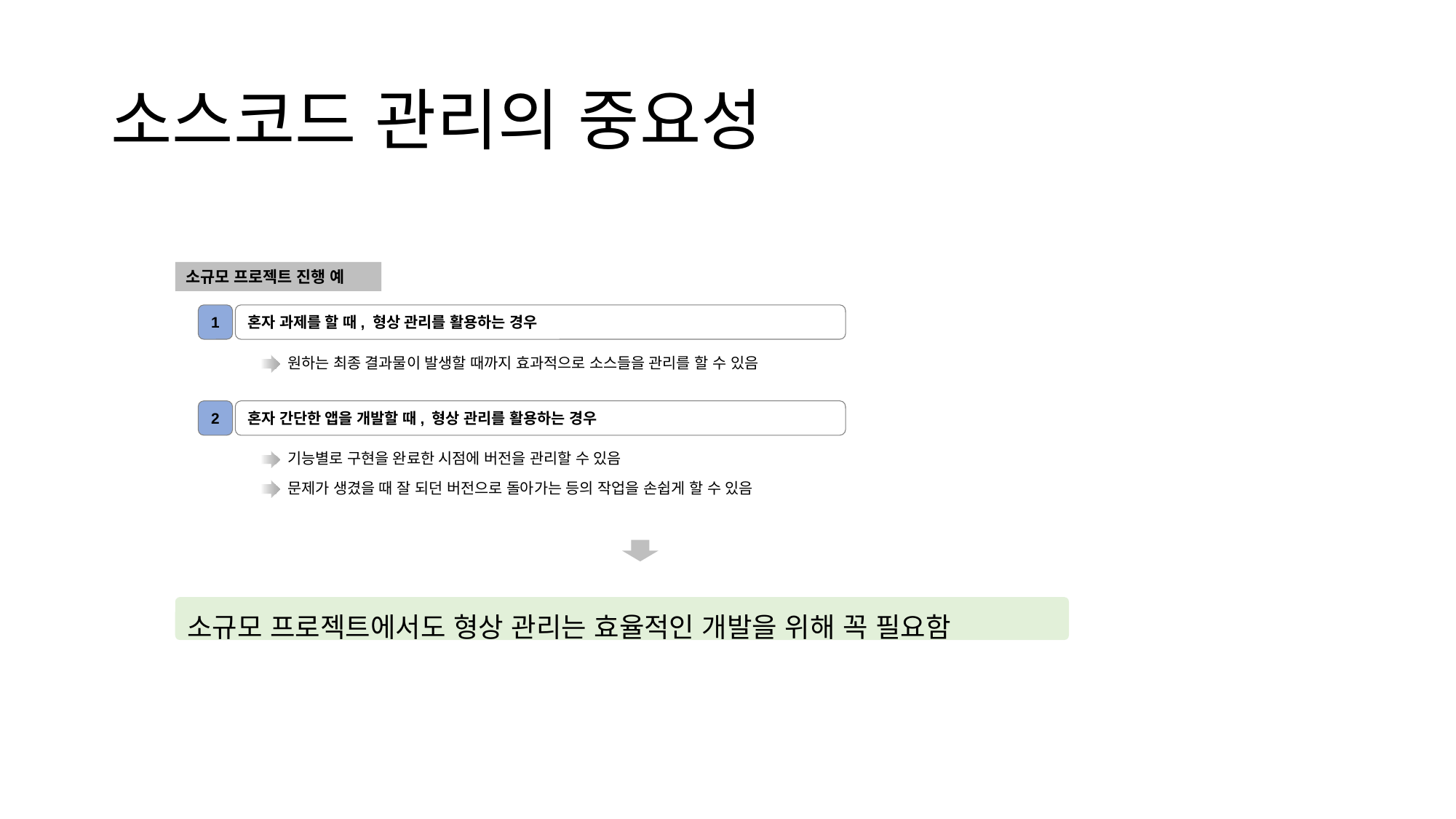

# 소스코드 관리의 중요성
소규모 프로젝트 진행 예
1
혼자 과제를 할 때, 형상 관리를 활용하는 경우
원하는 최종 결과물이 발생할 때까지 효과적으로 소스들을 관리를 할 수 있음

2
혼자 간단한 앱을 개발할 때, 형상 관리를 활용하는 경우
기능별로 구현을 완료한 시점에 버전을 관리할 수 있음

문제가 생겼을 때 잘 되던 버전으로 돌아가는 등의 작업을 손쉽게 할 수 있음

소규모 프로젝트에서도 형상 관리는 효율적인 개발을 위해 꼭 필요함